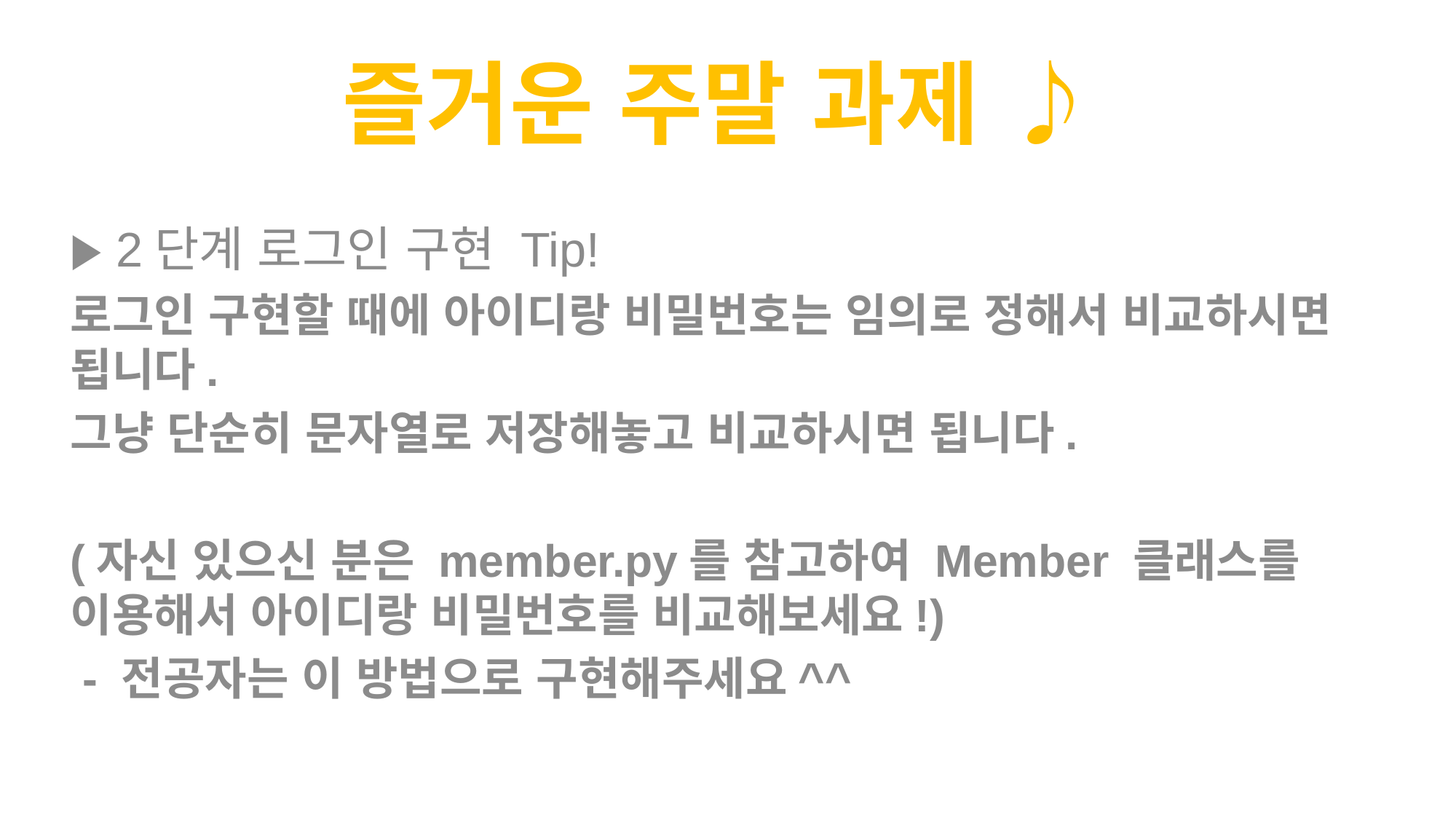

즐거운 주말 과제 ♪
▶ 2단계 로그인 구현 Tip!
로그인 구현할 때에 아이디랑 비밀번호는 임의로 정해서 비교하시면 됩니다.
그냥 단순히 문자열로 저장해놓고 비교하시면 됩니다.

(자신 있으신 분은 member.py를 참고하여 Member 클래스를 이용해서 아이디랑 비밀번호를 비교해보세요!)
 - 전공자는 이 방법으로 구현해주세요^^